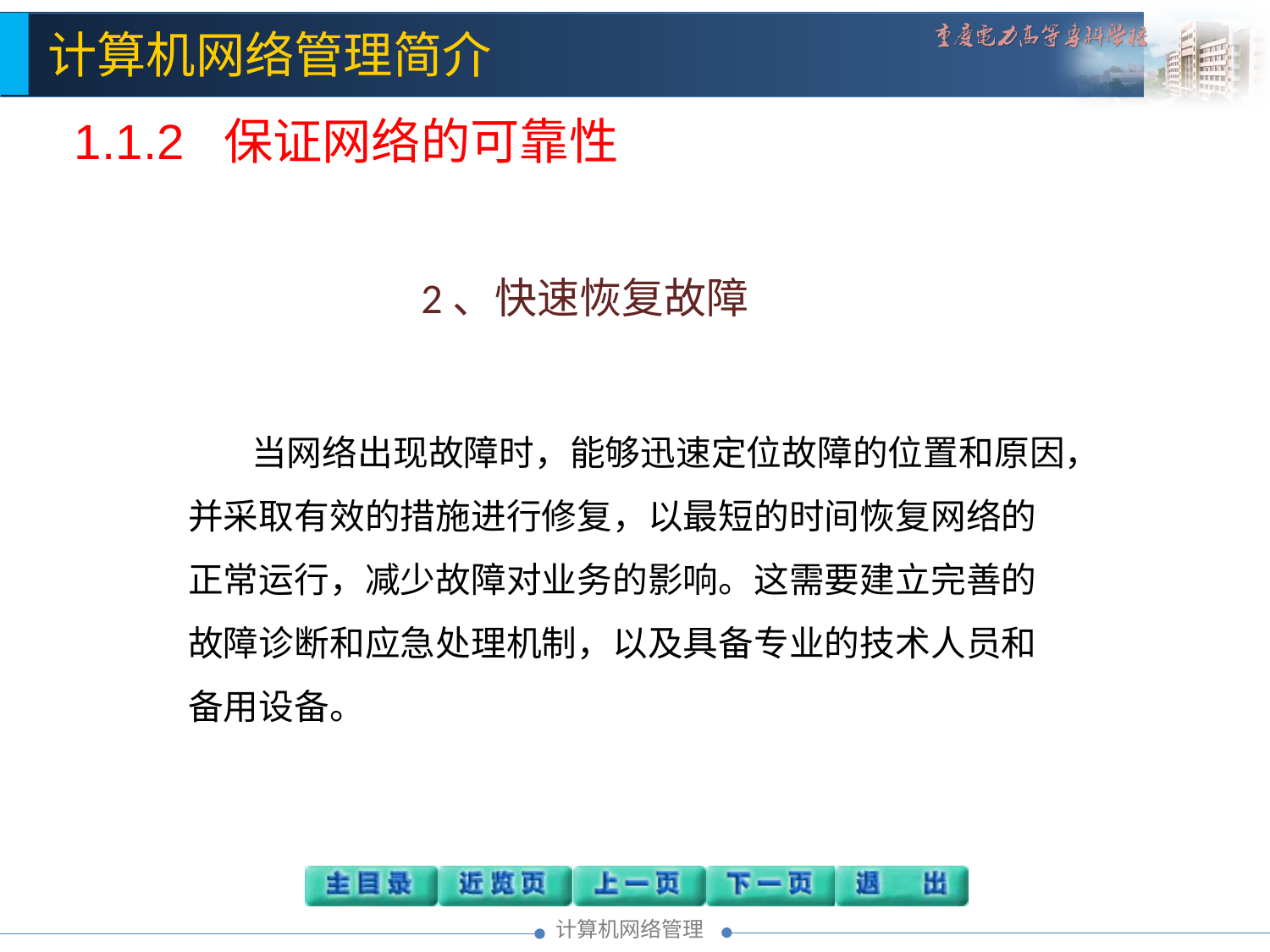

1.1.2  保证网络的可靠性
2、快速恢复故障
当网络出现故障时，能够迅速定位故障的位置和原因，并采取有效的措施进行修复，以最短的时间恢复网络的正常运行，减少故障对业务的影响。这需要建立完善的故障诊断和应急处理机制，以及具备专业的技术人员和备用设备。